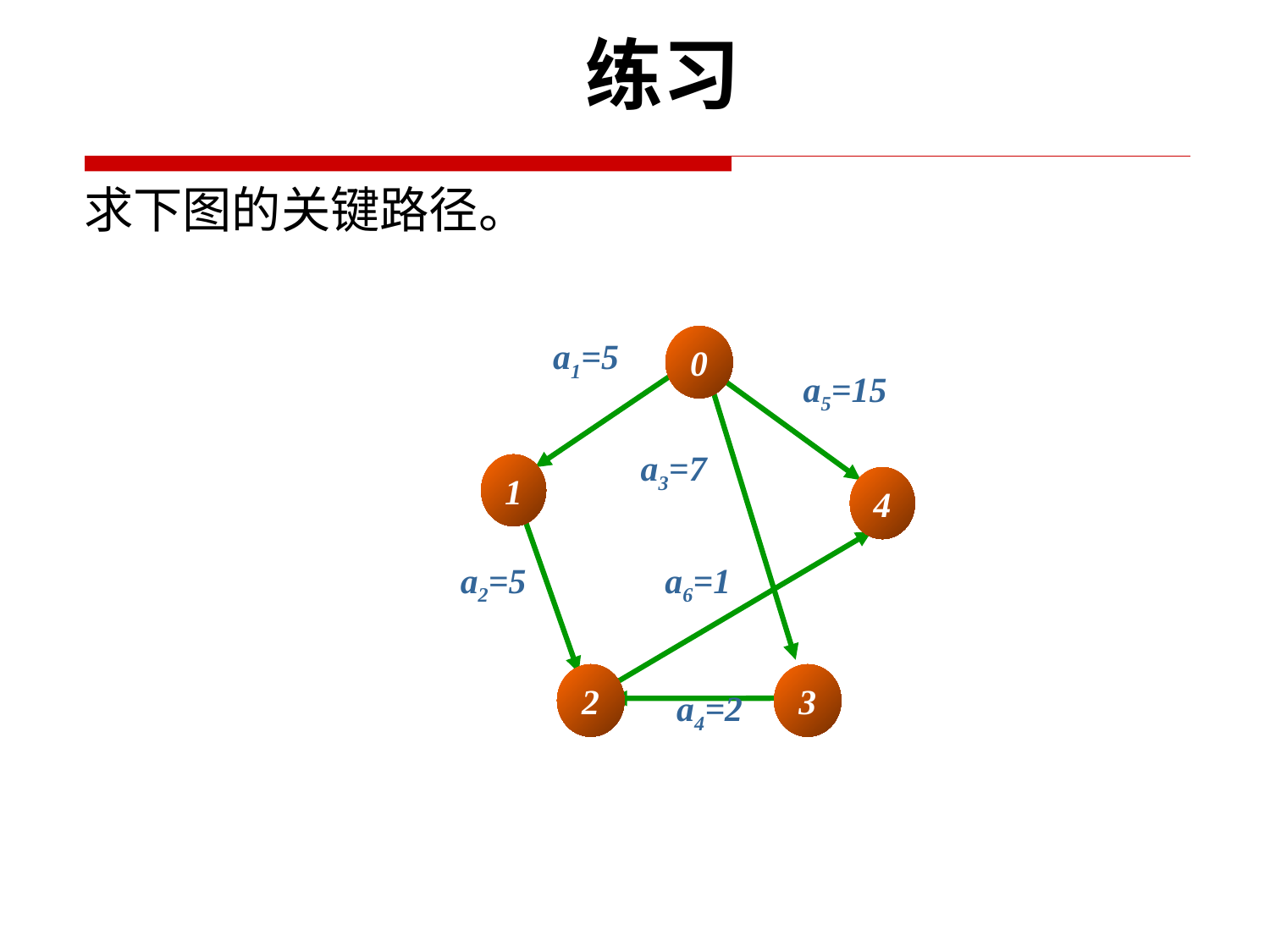

练习

 求下图的关键路径。
0

1
4

2
3

a1=5
a5=15
a3=7
a2=5
a6=1
a4=2